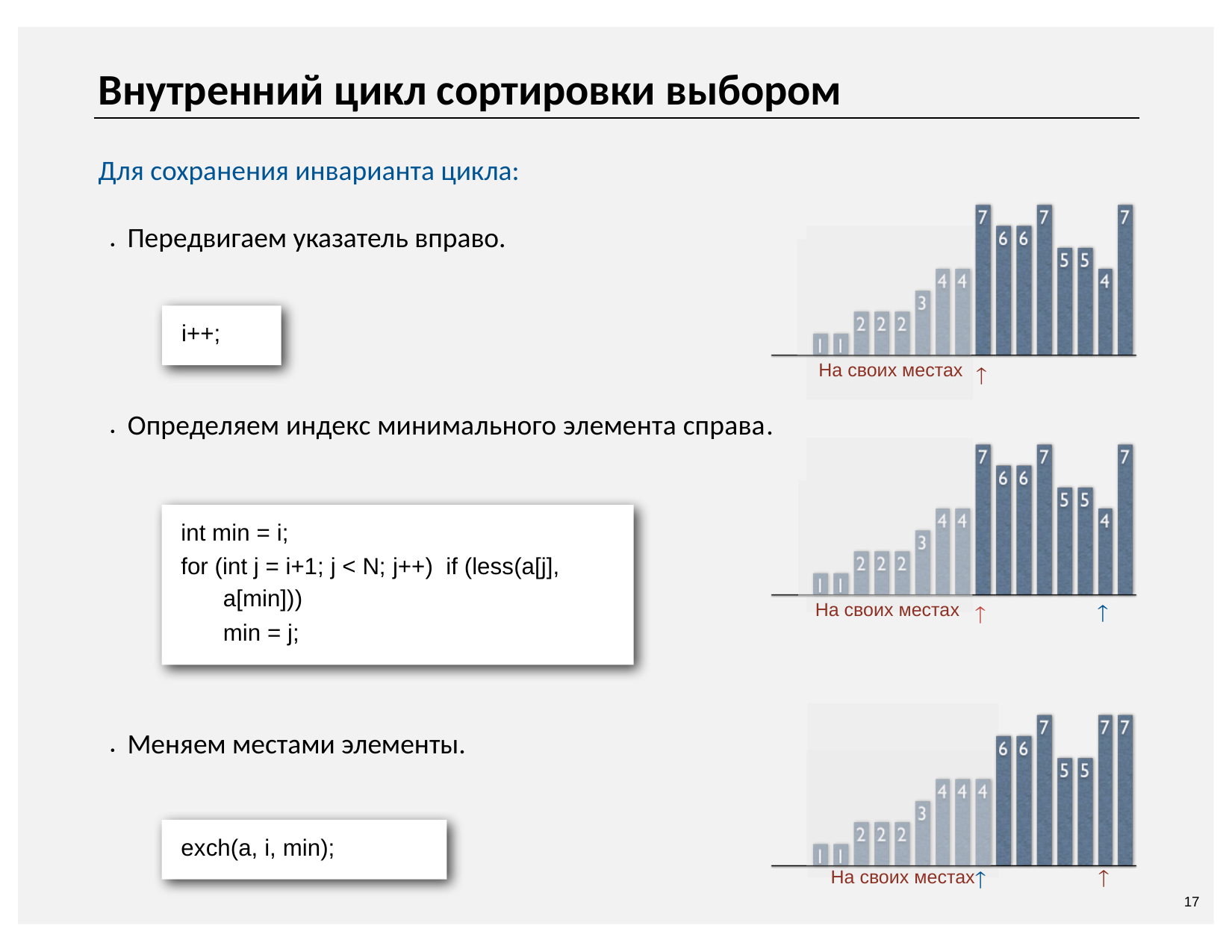

# Внутренний цикл сортировки выбором
Для сохранения инварианта цикла:

・Передвигаем указатель вправо.

i++;

На своих местах
↑

・Определяем индекс минимального элемента справа.

int min = i;
for (int j = i+1; j < N; j++)  if (less(a[j], a[min]))
min = j;

↑
На своих местах
↑

・Меняем местами элементы.

exch(a, i, min);
↑
↑
На своих местах
17